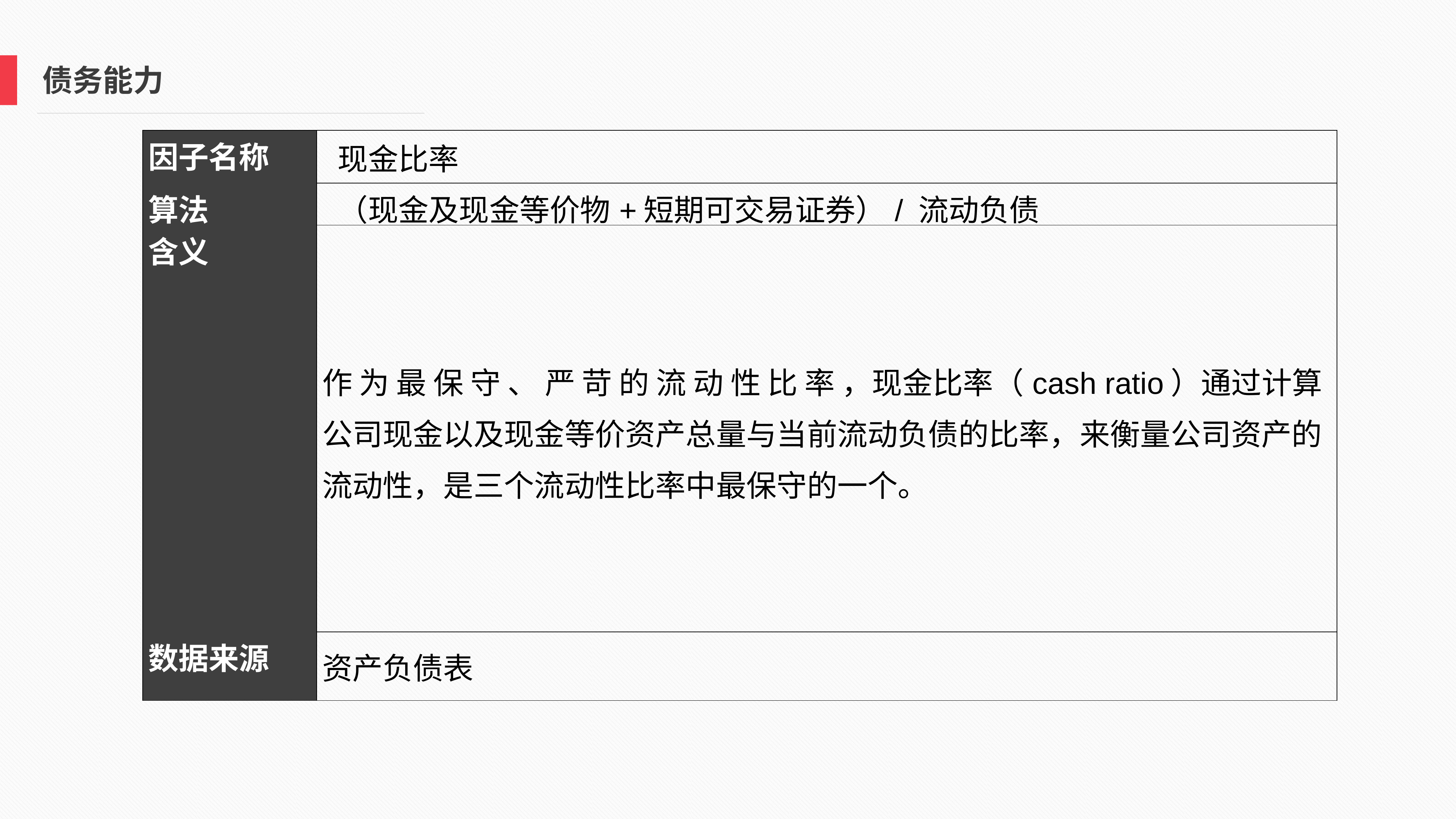

债务能力
| 因子名称 | 现金比率 |
| --- | --- |
| 算法 | （现金及现金等价物+短期可交易证券）/ 流动负债 |
| 含义 | 作 为 最 保 守 、 严 苛 的 流 动 性 比 率 ，现金比率（cash ratio）通过计算公司现金以及现金等价资产总量与当前流动负债的比率，来衡量公司资产的流动性，是三个流动性比率中最保守的一个。 |
| 数据来源 | 资产负债表 |